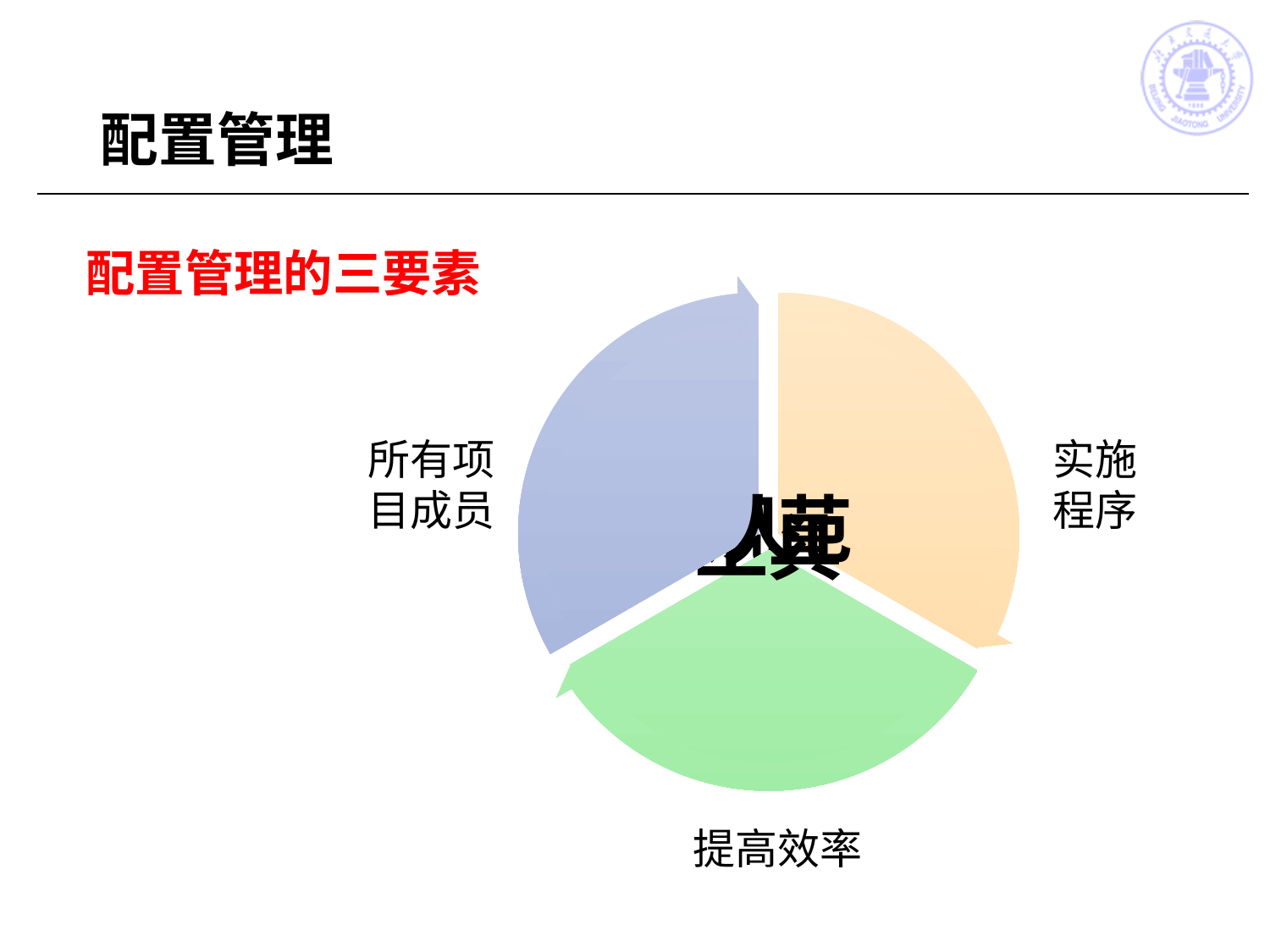

# 配置管理
配置管理的三要素
规范
工具
人
所有项目成员
实施程序
提高效率